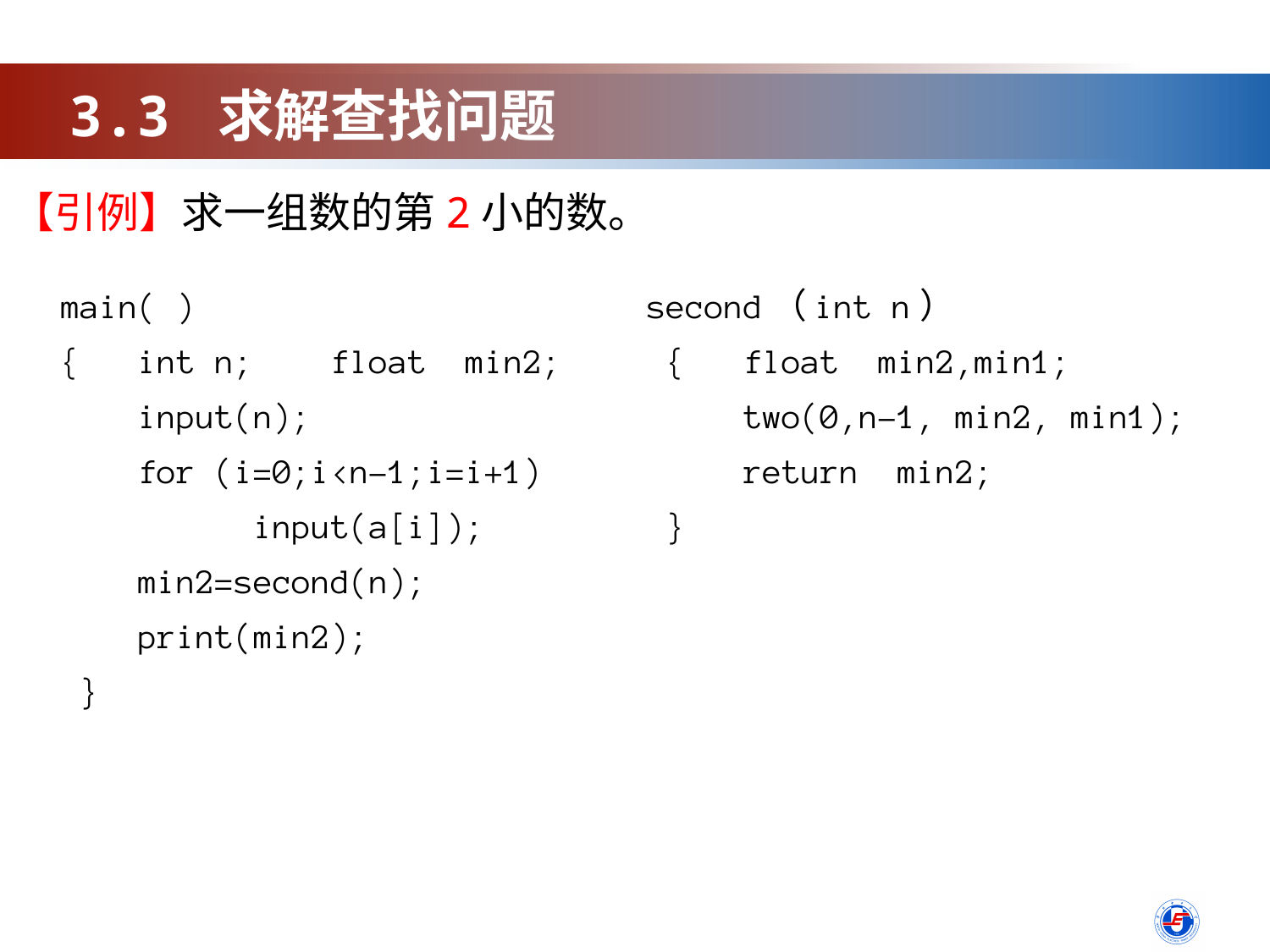

3.3 求解查找问题
【引例】求一组数的第2小的数。
main( )
{   int n;    float  min2;
    input(n);
    for (i=0;i<n-1;i=i+1)
          input(a[i]);
    min2=second(n);
    print(min2);
 }
second（int n）
 {   float  min2,min1;
     two(0,n-1, min2, min1);
     return  min2;
 }